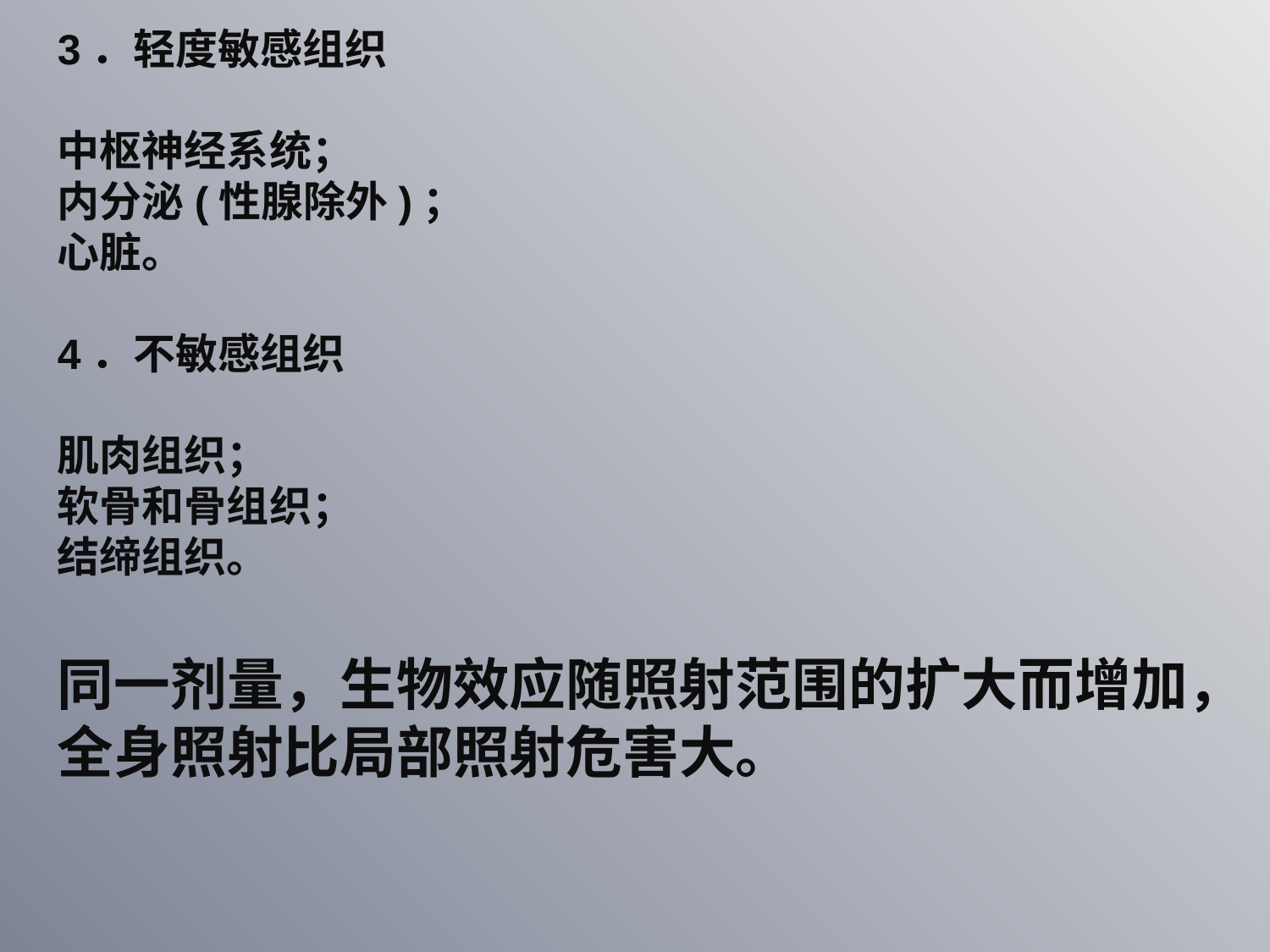

3．轻度敏感组织
中枢神经系统；
内分泌(性腺除外)；
心脏。
4．不敏感组织
肌肉组织；
软骨和骨组织；
结缔组织。
同一剂量，生物效应随照射范围的扩大而增加，全身照射比局部照射危害大。